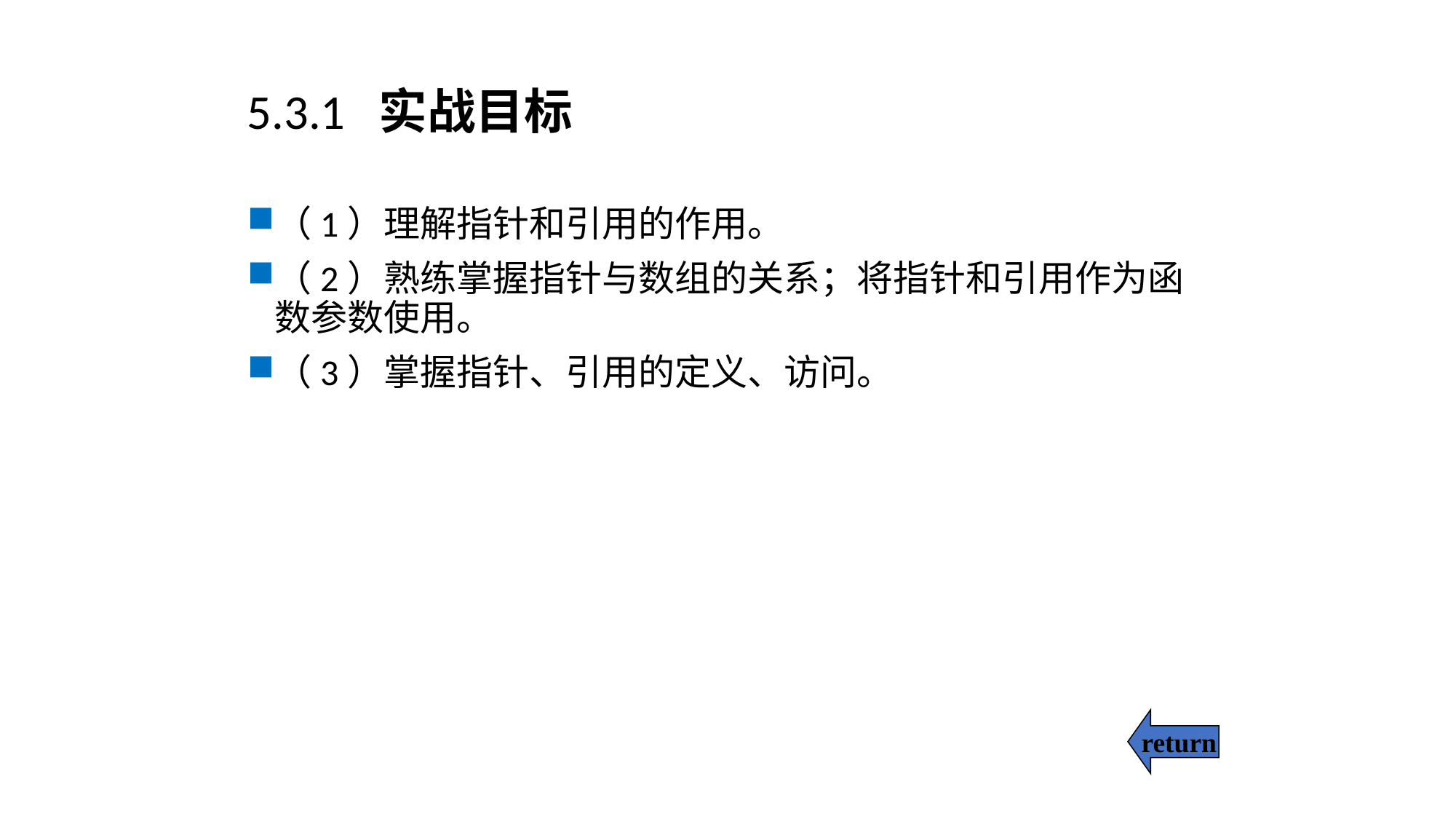

# 5.3.1  实战目标
（1）理解指针和引用的作用。
（2）熟练掌握指针与数组的关系；将指针和引用作为函数参数使用。
（3）掌握指针、引用的定义、访问。
return